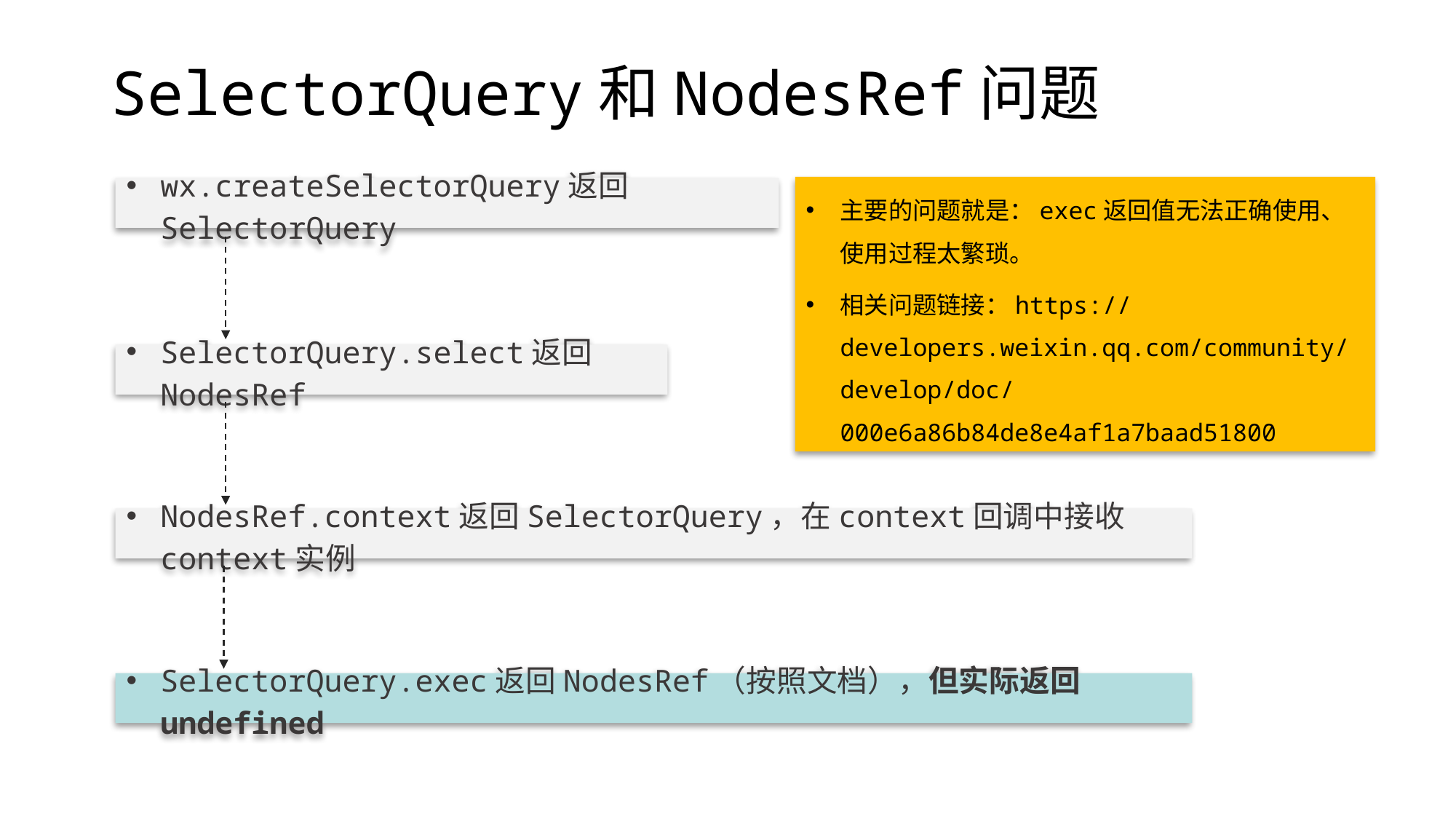

# SelectorQuery和NodesRef问题
主要的问题就是：exec返回值无法正确使用、使用过程太繁琐。
相关问题链接：https://developers.weixin.qq.com/community/develop/doc/000e6a86b84de8e4af1a7baad51800
wx.createSelectorQuery返回SelectorQuery
SelectorQuery.select返回NodesRef
NodesRef.context返回SelectorQuery，在context回调中接收context实例
SelectorQuery.exec返回NodesRef（按照文档），但实际返回undefined